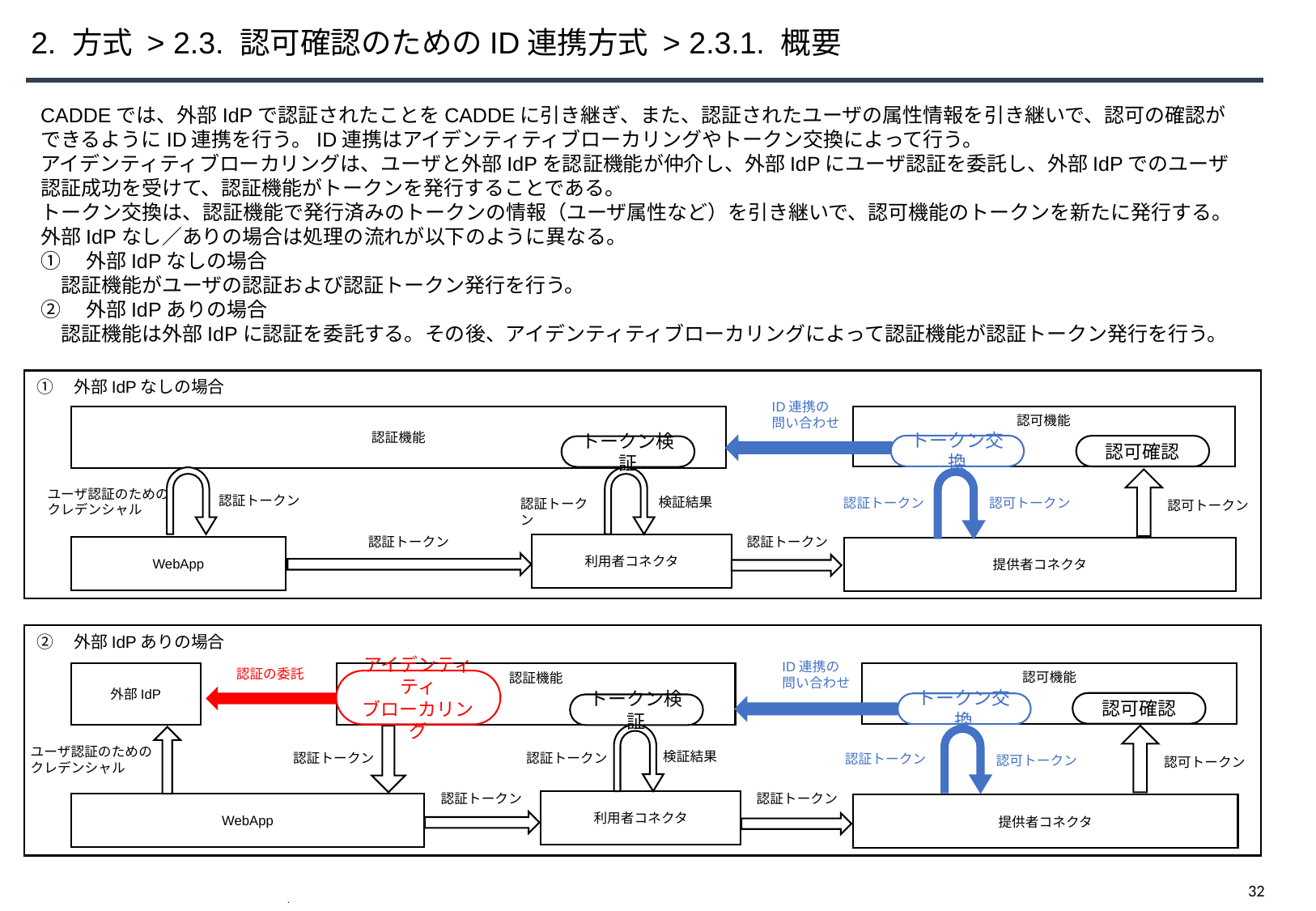

# 2. 方式 > 2.3. 認可確認のためのID連携方式 > 2.3.1. 概要
CADDEでは、外部IdPで認証されたことをCADDEに引き継ぎ、また、認証されたユーザの属性情報を引き継いで、認可の確認ができるようにID連携を行う。ID連携はアイデンティティブローカリングやトークン交換によって行う。
アイデンティティブローカリングは、ユーザと外部IdPを認証機能が仲介し、外部IdPにユーザ認証を委託し、外部IdPでのユーザ認証成功を受けて、認証機能がトークンを発行することである。
トークン交換は、認証機能で発行済みのトークンの情報（ユーザ属性など）を引き継いで、認可機能のトークンを新たに発行する。
外部IdPなし／ありの場合は処理の流れが以下のように異なる。
①　外部IdPなしの場合
　認証機能がユーザの認証および認証トークン発行を行う。
②　外部IdPありの場合
　認証機能は外部IdPに認証を委託する。その後、アイデンティティブローカリングによって認証機能が認証トークン発行を行う。
①　外部IdPなしの場合
ID連携の
問い合わせ
認可機能
認証機能
トークン交換
認可確認
トークン検証

ユーザ認証のための
クレデンシャル
認証トークン
検証結果
認証トークン
認可トークン
認証トークン
認可トークン
認証トークン
認証トークン
利用者コネクタ
WebApp
提供者コネクタ

②　外部IdPありの場合
ID連携の
問い合わせ
認証の委託
認可機能
外部IdP
認証機能
アイデンティティ
ブローカリング

認可確認
トークン交換
トークン検証

ユーザ認証のための
クレデンシャル
検証結果
認証トークン
認証トークン
認証トークン
認可トークン
認可トークン
認証トークン
認証トークン
利用者コネクタ
WebApp
提供者コネクタ